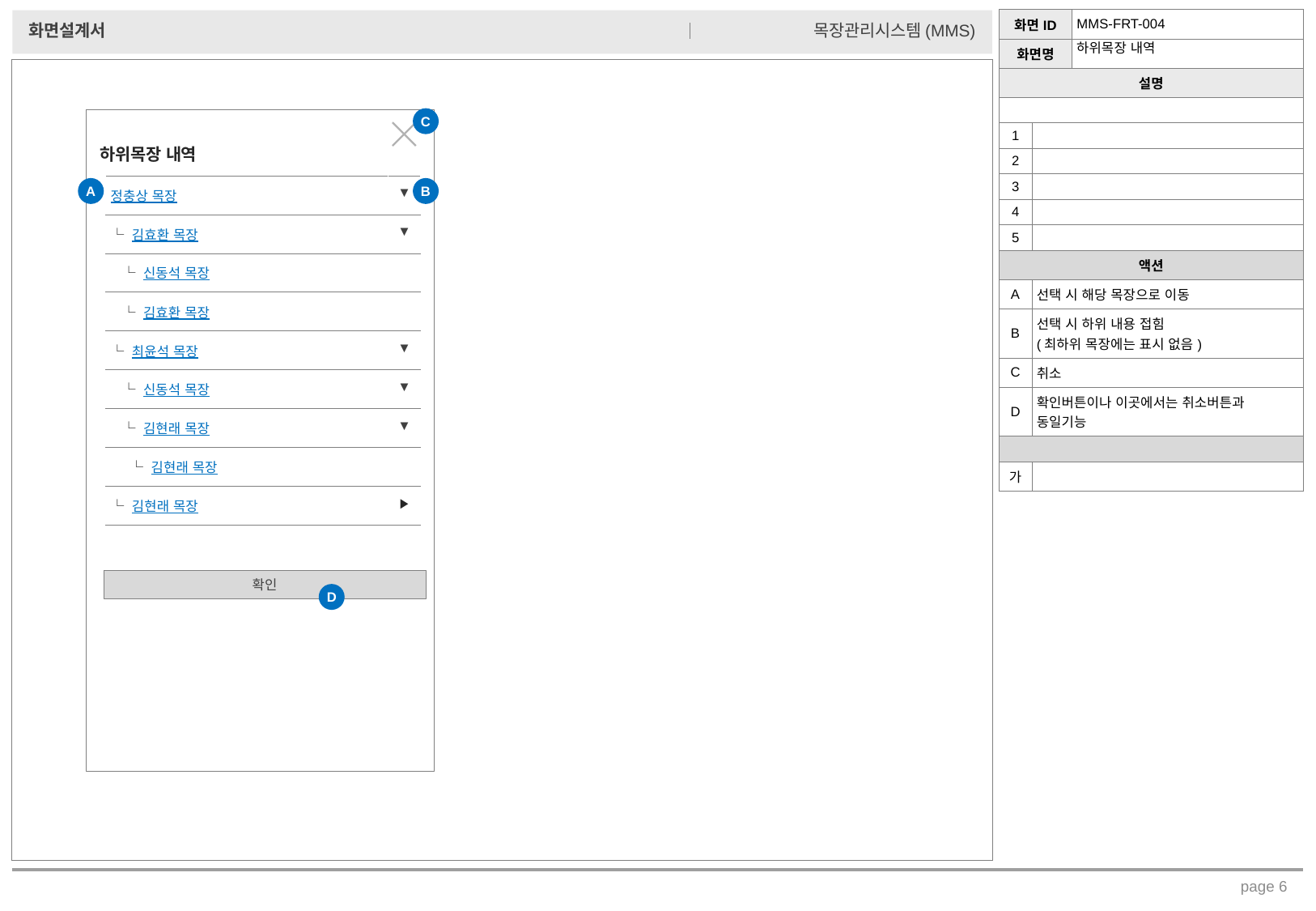

| 화면ID |  | MMS-FRT-004 |
| --- | --- | --- |
| 화면명 |  |  |
| 설명 |  |  |
|  |  |  |
| 1 |  |  |
| 2 |  |  |
| 3 |  |  |
| 4 |  |  |
| 5 |  |  |
| 액션 |  |  |
| A | 선택 시 해당 목장으로 이동 |  |
| B | 선택 시 하위 내용 접힘 (최하위 목장에는 표시 없음) |  |
| C | 취소 |  |
| D | 확인버튼이나 이곳에서는 취소버튼과 동일기능 |  |
|  |  |  |
| 가 |  |  |
# 하위목장 내역
C

하위목장 내역
| 정충상 목장 | ▼ |
| --- | --- |
| └ 김효환 목장 | ▼ |
| └ 신동석 목장 |  |
| └ 김효환 목장 |  |
| └ 최윤석 목장 | ▼ |
| └ 신동석 목장 | ▼ |
| └ 김현래 목장 | ▼ |
| └ 김현래 목장 |  |
| └ 김현래 목장 | ▶ |
A
B
확인
D